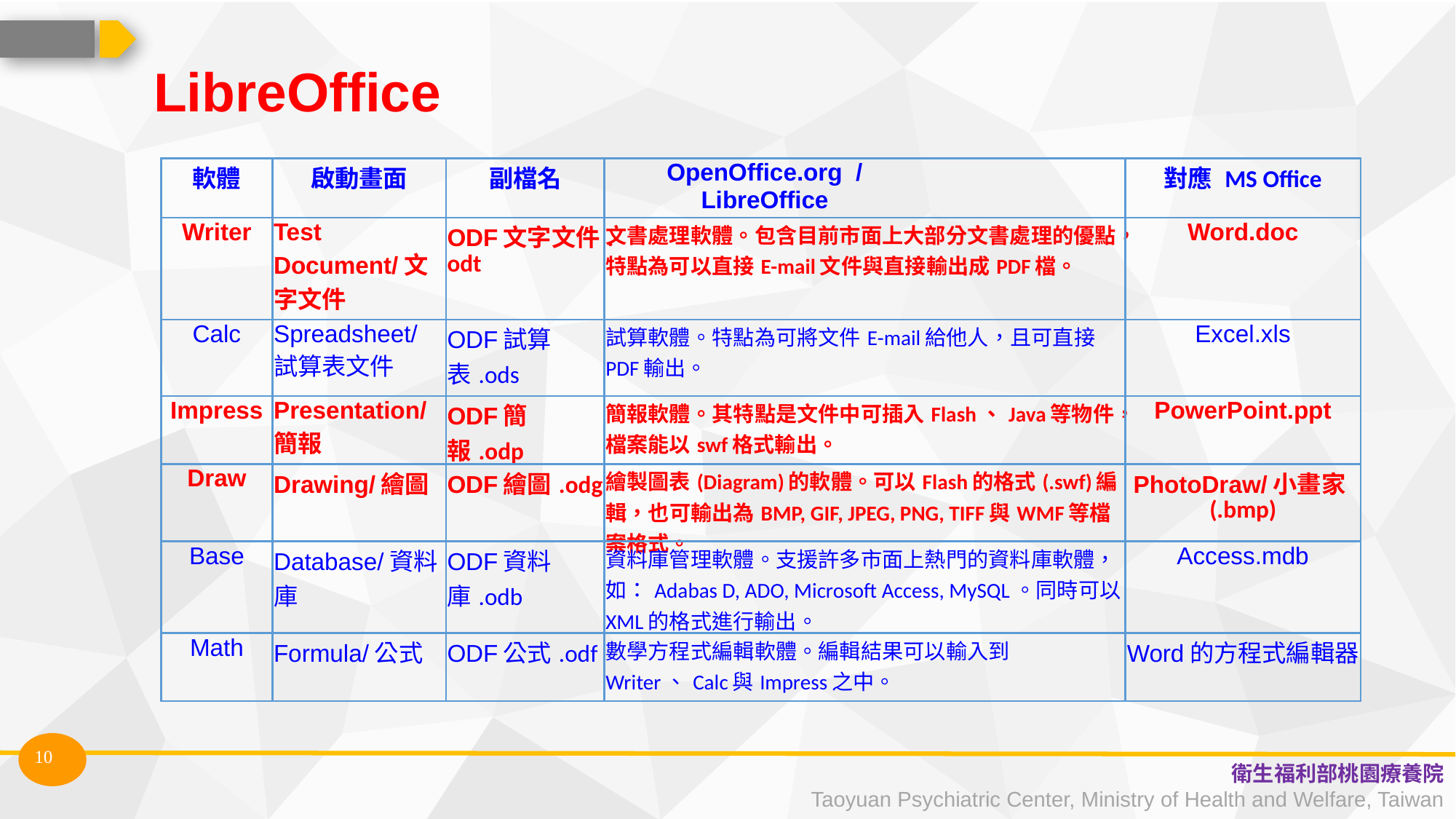

LibreOffice
| 軟體 | 啟動畫面 | 副檔名 | OpenOffice.org  / LibreOffice | 對應 MS Office |
| --- | --- | --- | --- | --- |
| Writer | Test Document/文字文件 | ODF文字文件.odt | 文書處理軟體。包含目前市面上大部分文書處理的優點，特點為可以直接E-mail文件與直接輸出成PDF檔。 | Word.doc |
| Calc | Spreadsheet/試算表文件 | ODF試算表.ods | 試算軟體。特點為可將文件E-mail給他人，且可直接PDF輸出。 | Excel.xls |
| Impress | Presentation/簡報 | ODF簡報.odp | 簡報軟體。其特點是文件中可插入Flash、Java等物件，檔案能以swf格式輸出。 | PowerPoint.ppt |
| Draw | Drawing/繪圖 | ODF繪圖.odg | 繪製圖表(Diagram)的軟體。可以Flash的格式(.swf)編輯，也可輸出為BMP, GIF, JPEG, PNG, TIFF與WMF等檔案格式。 | PhotoDraw/小畫家(.bmp) |
| Base | Database/資料庫 | ODF資料庫.odb | 資料庫管理軟體。支援許多市面上熱門的資料庫軟體，如：Adabas D, ADO, Microsoft Access, MySQL。同時可以XML的格式進行輸出。 | Access.mdb |
| Math | Formula/公式 | ODF公式.odf | 數學方程式編輯軟體。編輯結果可以輸入到Writer、Calc與Impress之中。 | Word的方程式編輯器 |